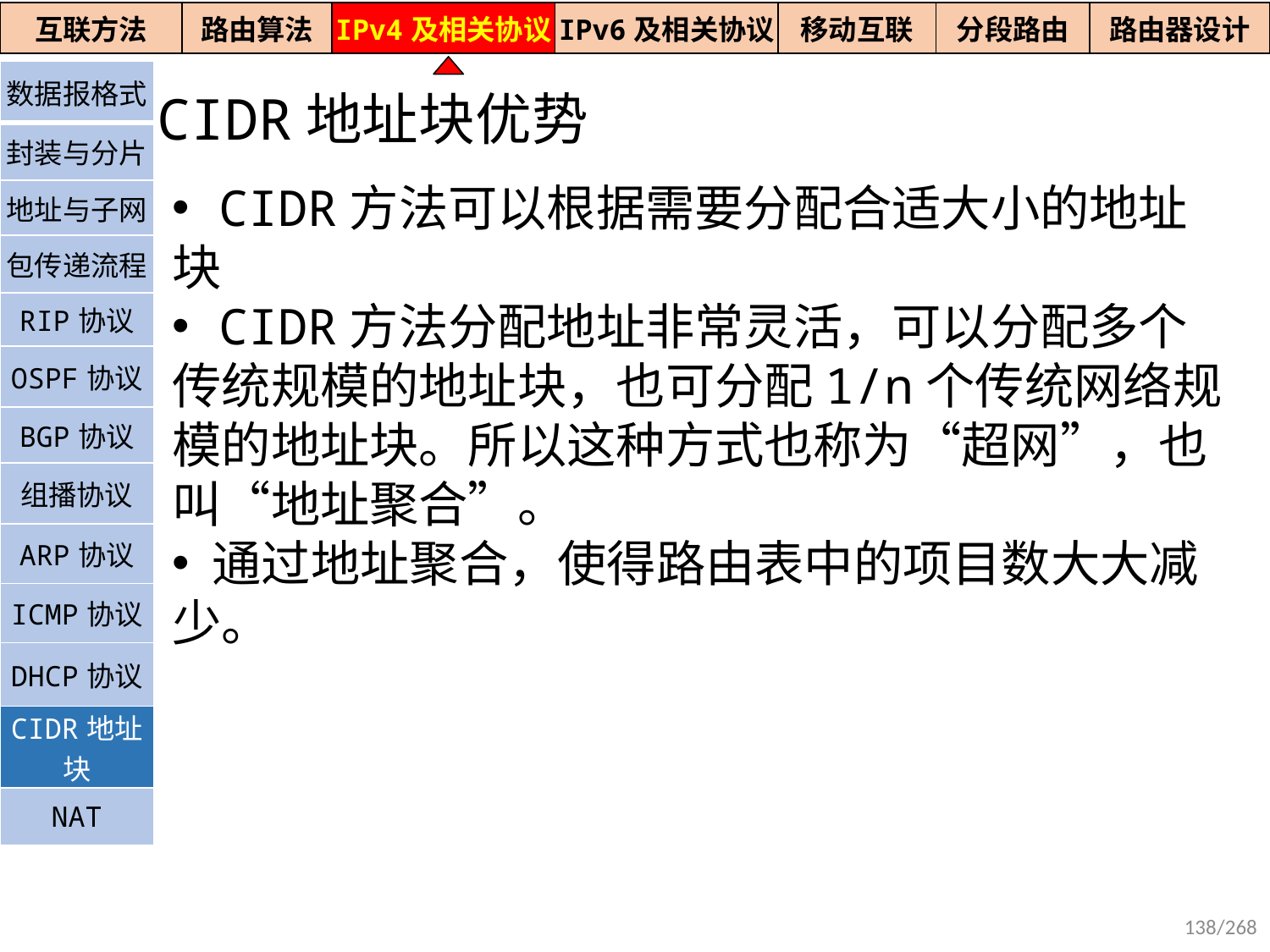

| 互联方法 | 路由算法 | IPv4及相关协议 | IPv6及相关协议 | 移动互联 | 分段路由 | 路由器设计 |
| --- | --- | --- | --- | --- | --- | --- |

| 数据报格式 |
| --- |
| 封装与分片 |
| 地址与子网 |
| 包传递流程 |
| RIP协议 |
| OSPF协议 |
| BGP协议 |
| 组播协议 |
| ARP协议 |
| ICMP协议 |
| DHCP协议 |
| CIDR地址块 |
| NAT |
CIDR地址块优势
 CIDR方法可以根据需要分配合适大小的地址块
 CIDR方法分配地址非常灵活，可以分配多个传统规模的地址块，也可分配1/n个传统网络规模的地址块。所以这种方式也称为“超网”，也叫“地址聚合”。
 通过地址聚合，使得路由表中的项目数大大减少。
138/268